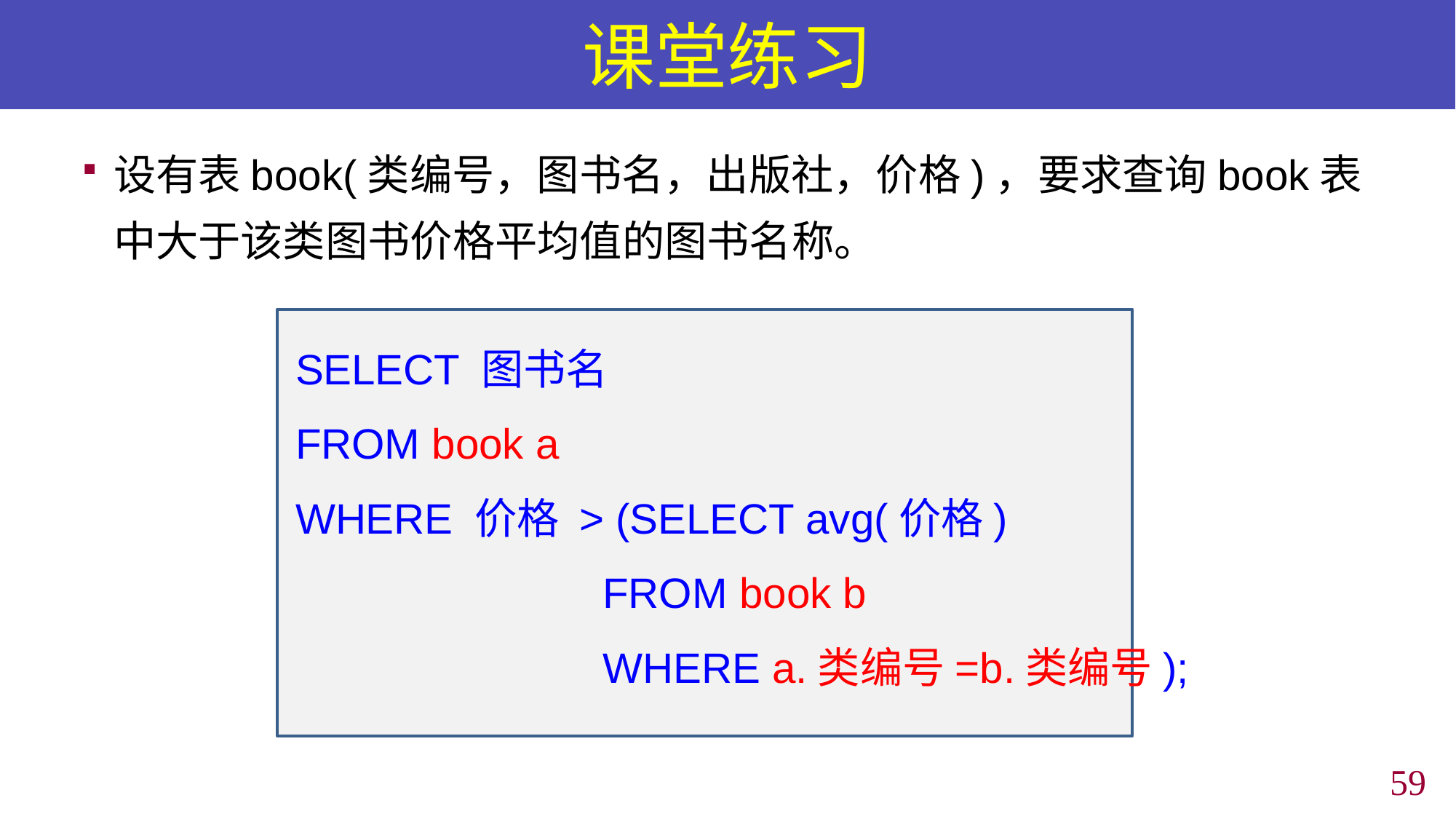

# 课堂练习
设有表book(类编号，图书名，出版社，价格)，要求查询book表中大于该类图书价格平均值的图书名称。

SELECT 图书名
FROM book a
WHERE 价格 > (SELECT avg(价格)
                          FROM book b
                          WHERE a.类编号=b.类编号);

59